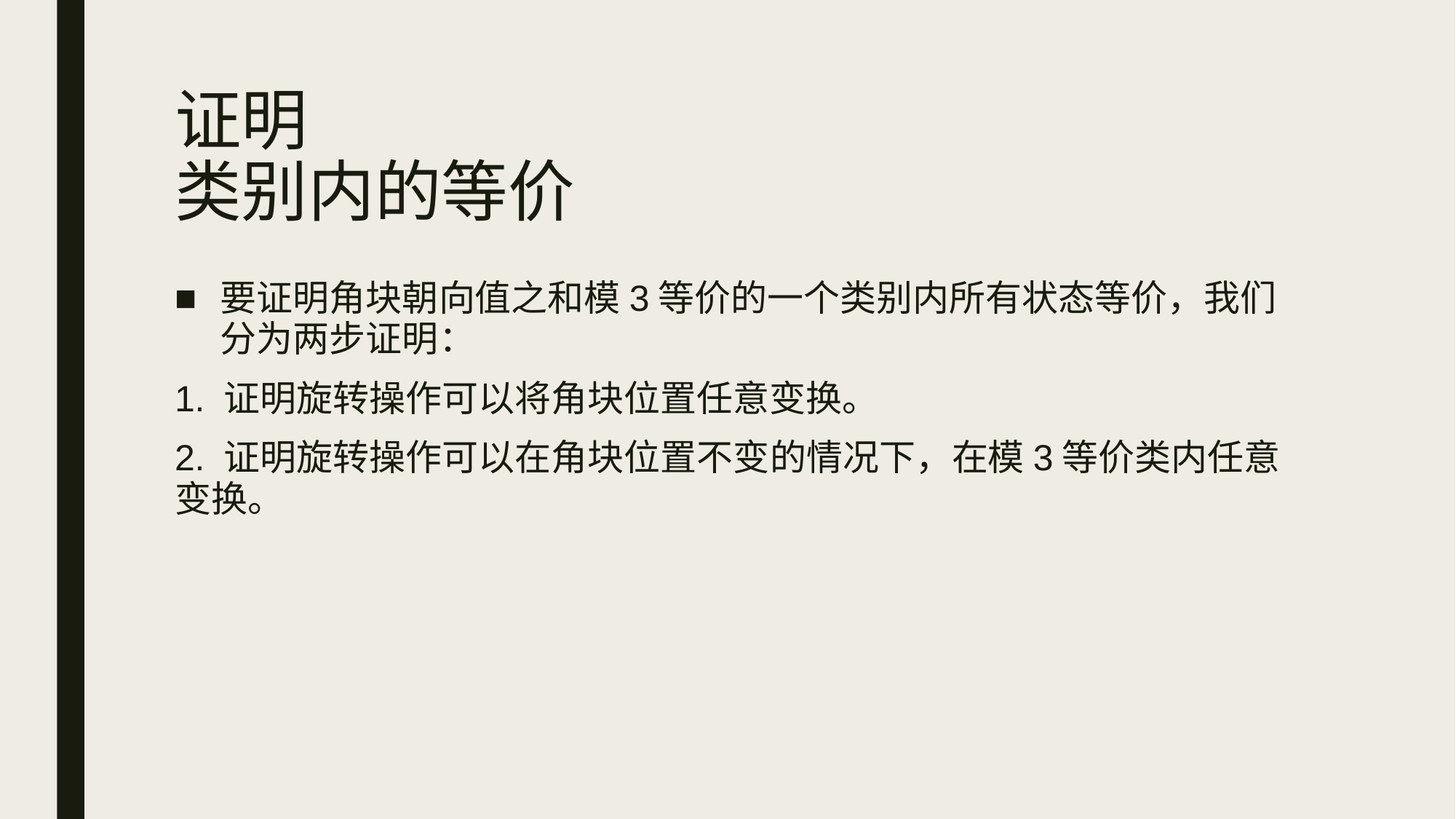

# 证明 类别内的等价
要证明角块朝向值之和模3等价的一个类别内所有状态等价，我们分为两步证明：
1. 证明旋转操作可以将角块位置任意变换。
2. 证明旋转操作可以在角块位置不变的情况下，在模3等价类内任意变换。